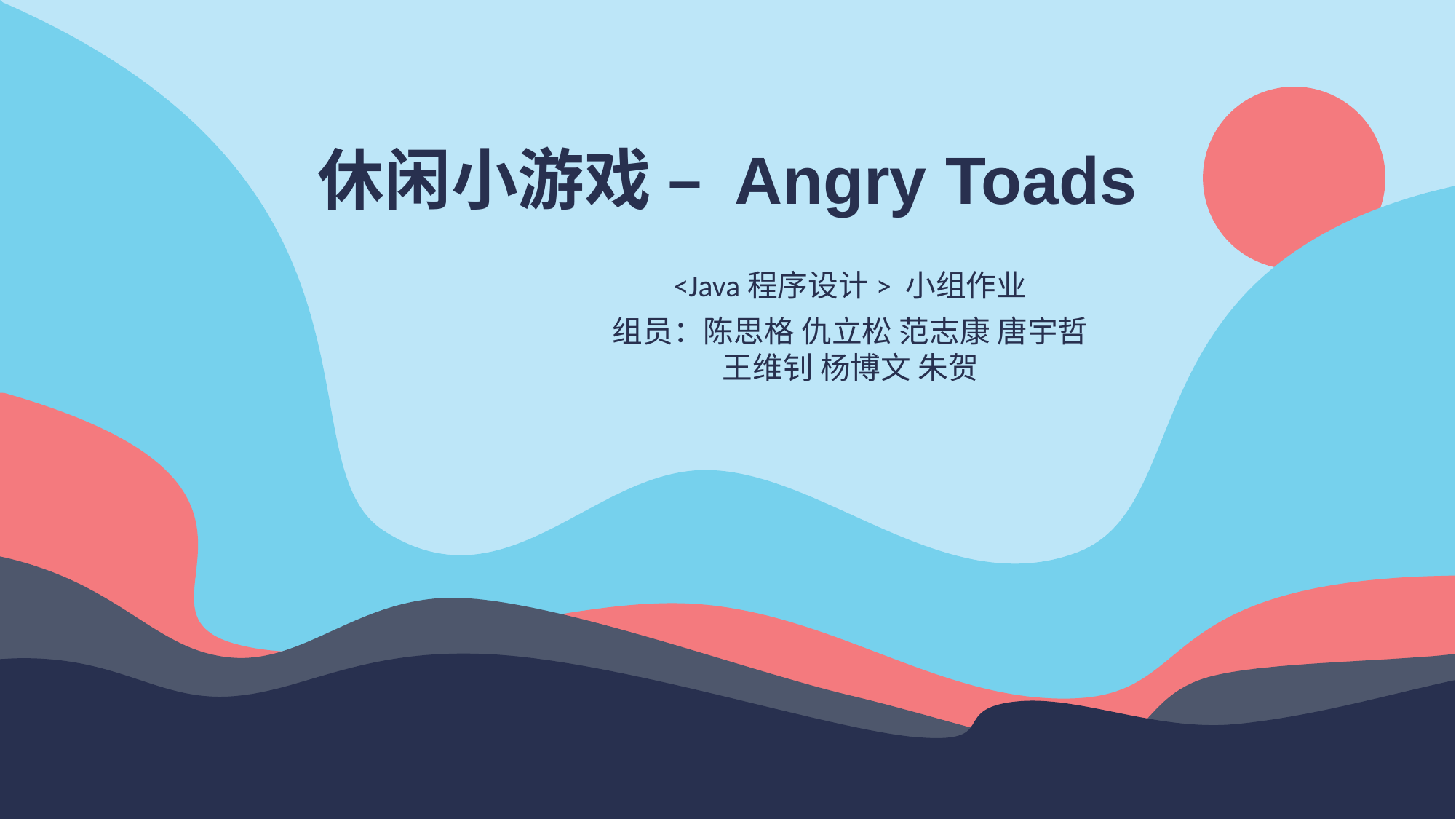

休闲小游戏 – Angry Toads
<Java程序设计> 小组作业
组员：陈思格 仇立松 范志康 唐宇哲王维钊 杨博文 朱贺